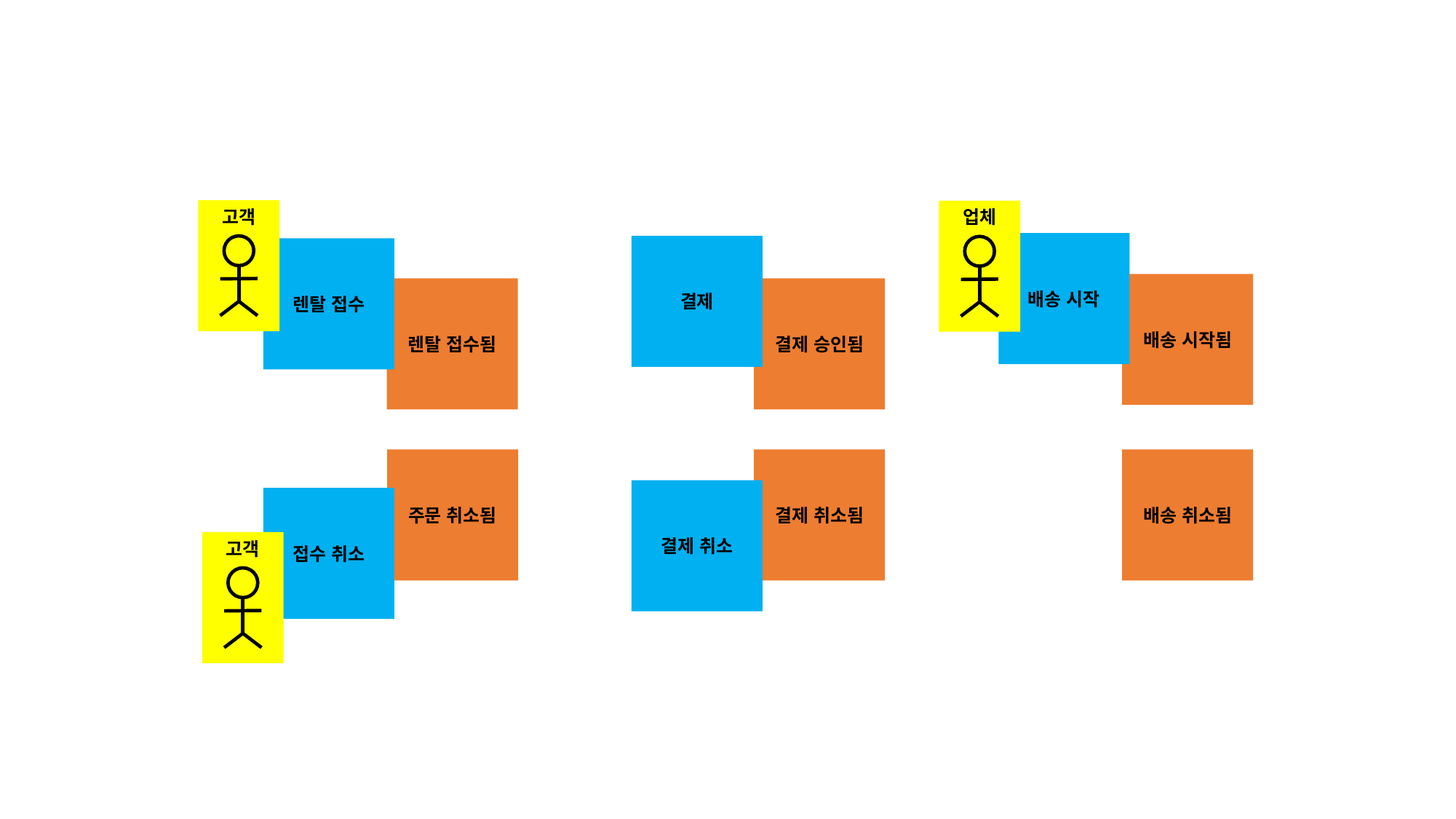

고객

업체

배송 시작
결제
렌탈 접수
배송 시작됨
결제 승인됨
렌탈 접수됨
주문 취소됨
결제 취소됨
배송 취소됨
결제 취소
접수 취소
고객